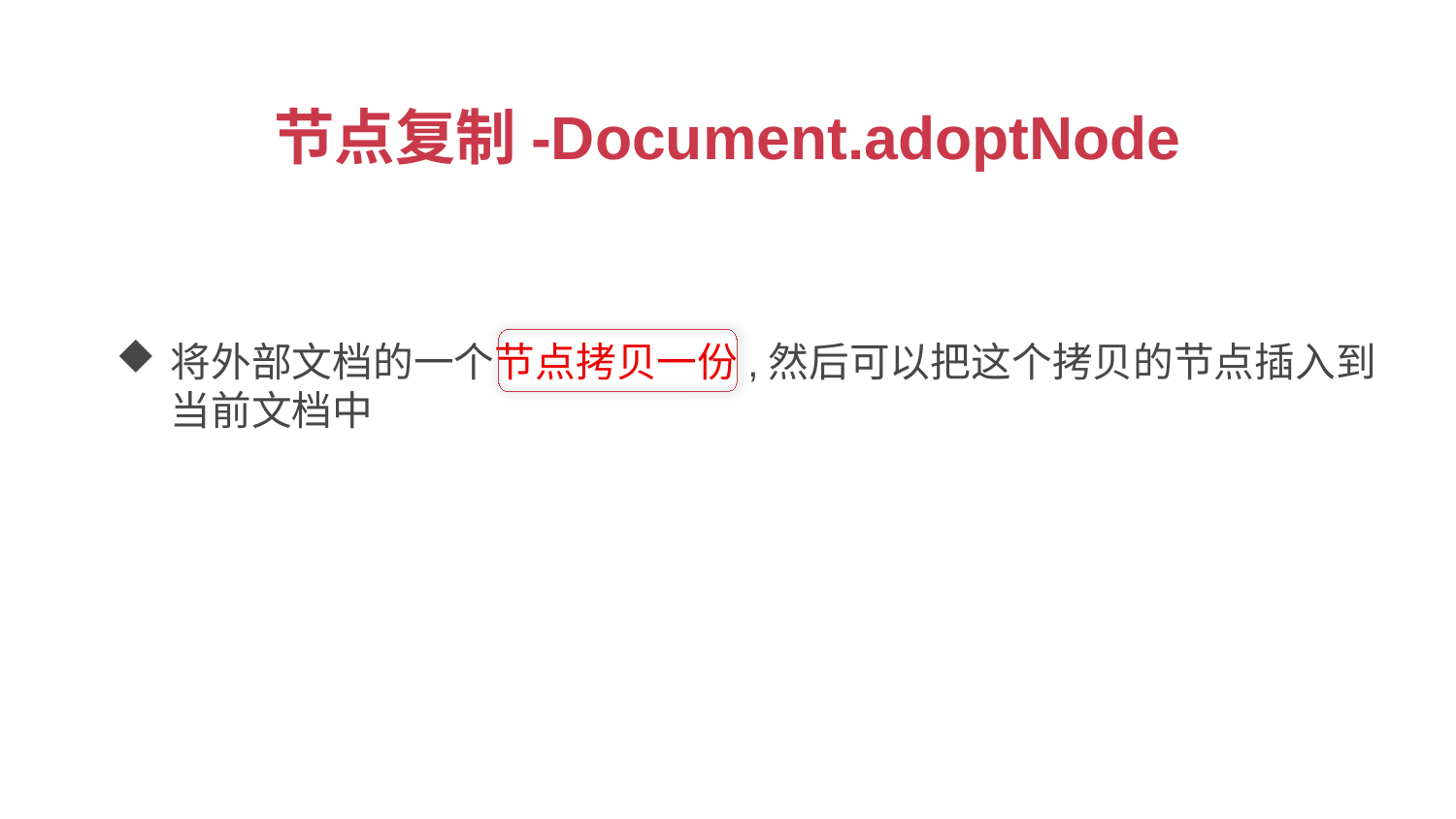

节点复制-Document.adoptNode
将外部文档的一个节点拷贝一份,然后可以把这个拷贝的节点插入到当前文档中